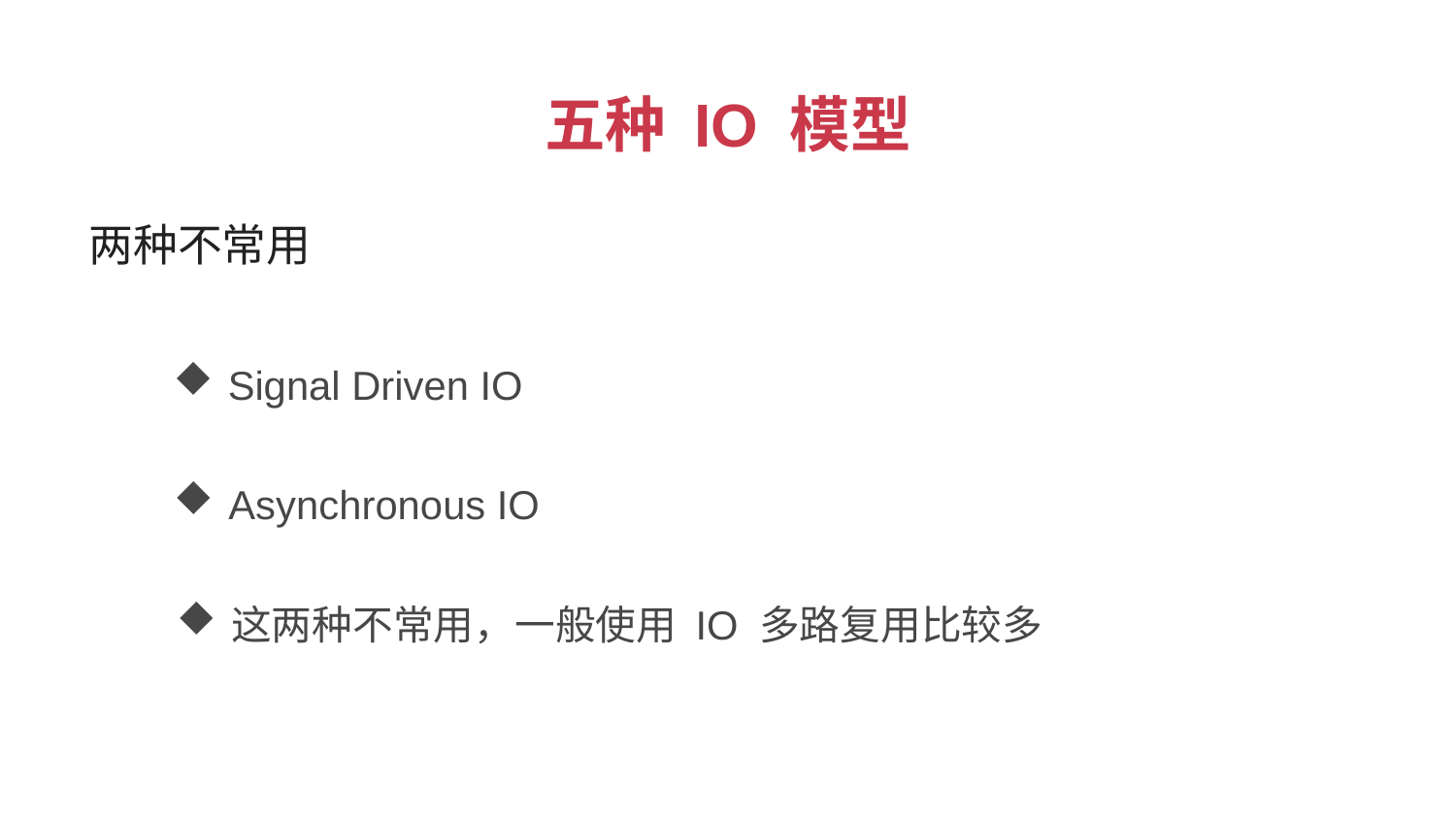

五种 IO 模型
两种不常用
Signal Driven IO
Asynchronous IO
这两种不常用，一般使用 IO 多路复用比较多